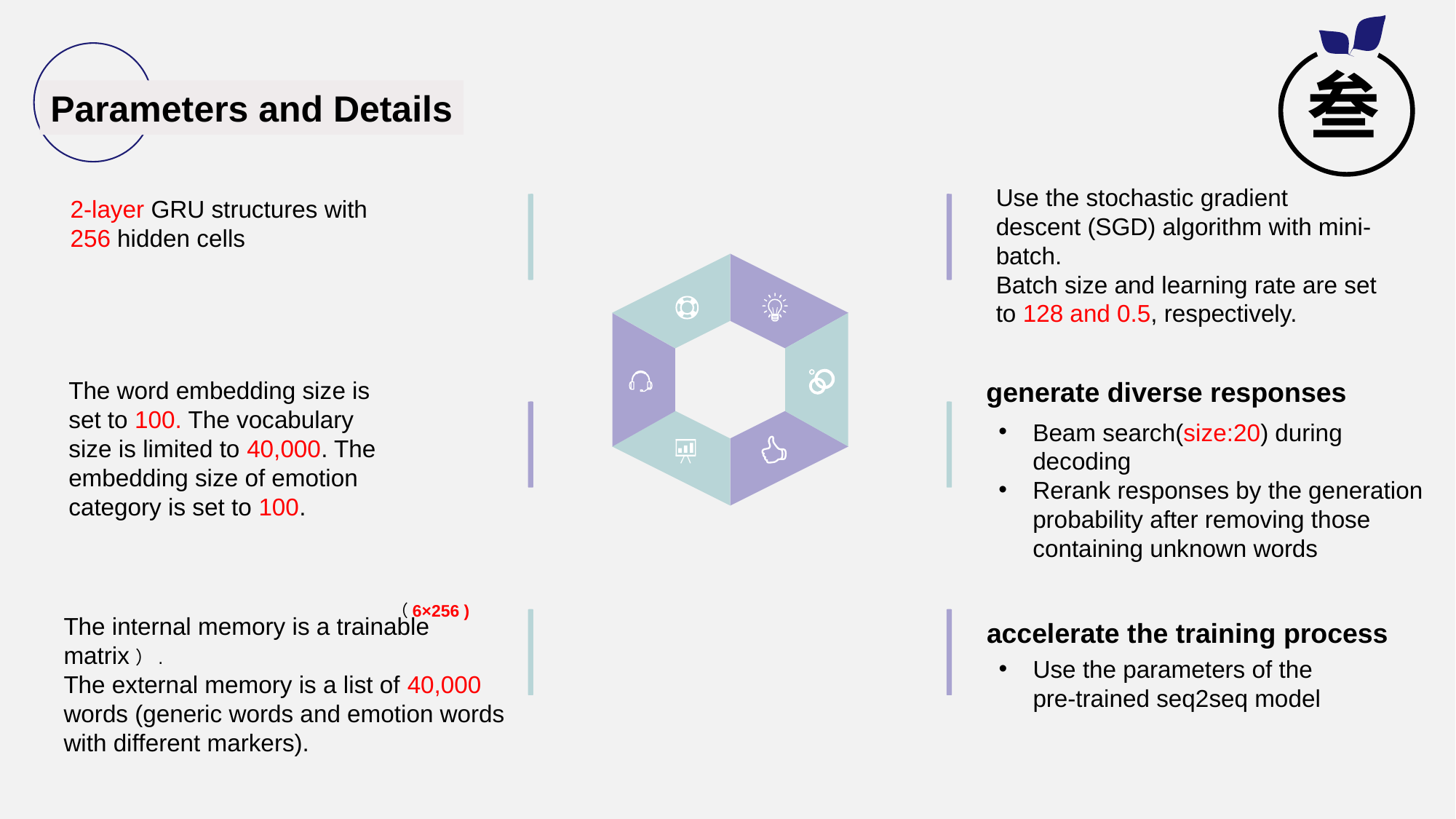

叁
Parameters and Details
Use the stochastic gradient descent (SGD) algorithm with mini-batch.
Batch size and learning rate are set to 128 and 0.5, respectively.
2-layer GRU structures with 256 hidden cells

generate diverse responses
The word embedding size is set to 100. The vocabulary size is limited to 40,000. The embedding size of emotion category is set to 100.
Beam search(size:20) during decoding
Rerank responses by the generation probability after removing those containing unknown words
（6×256 )
The internal memory is a trainable matrix）.
The external memory is a list of 40,000 words (generic words and emotion words with different markers).
accelerate the training process
Use the parameters of the pre-trained seq2seq model